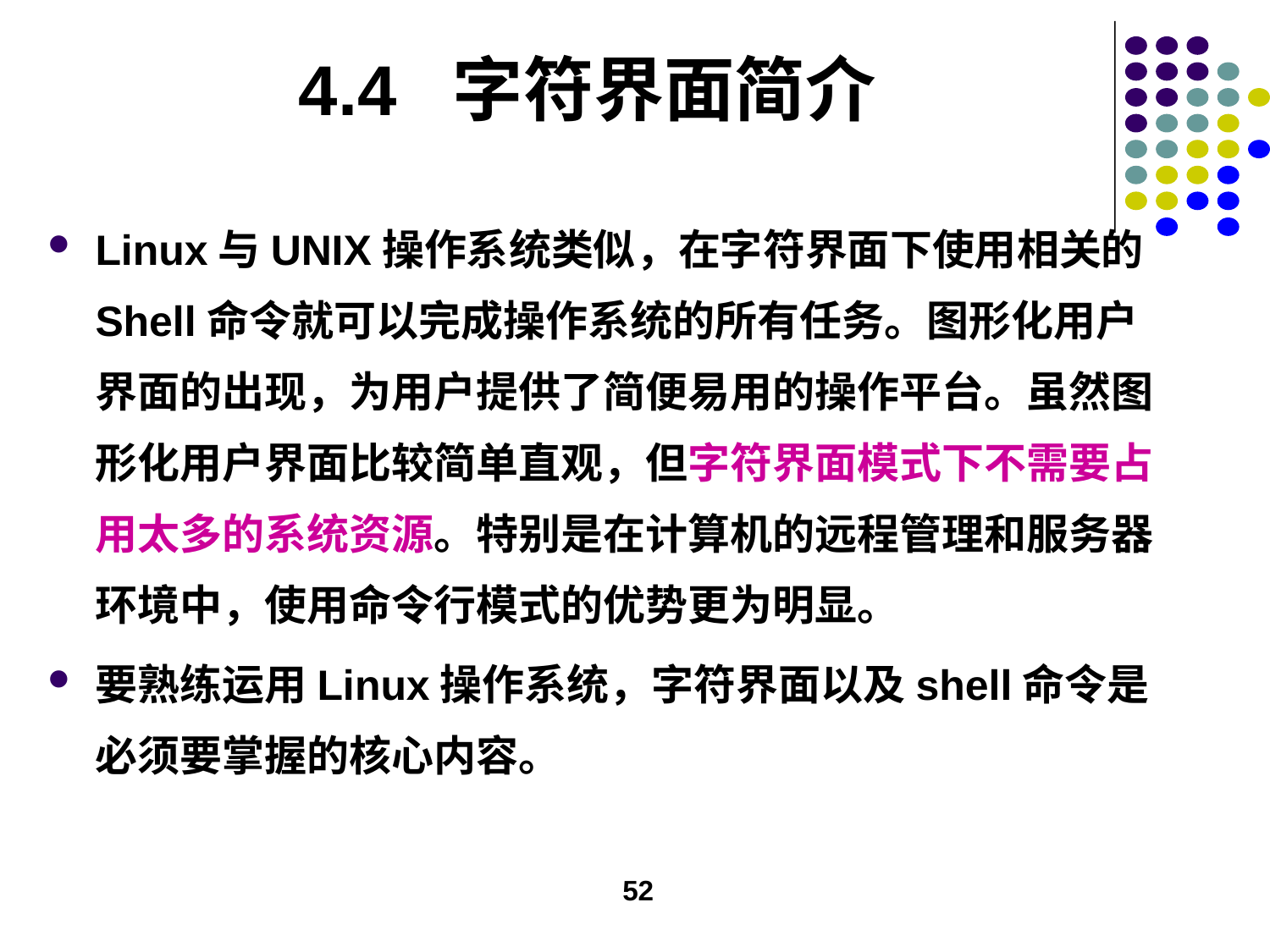

# 4.4  字符界面简介
Linux与UNIX操作系统类似，在字符界面下使用相关的Shell命令就可以完成操作系统的所有任务。图形化用户界面的出现，为用户提供了简便易用的操作平台。虽然图形化用户界面比较简单直观，但字符界面模式下不需要占用太多的系统资源。特别是在计算机的远程管理和服务器环境中，使用命令行模式的优势更为明显。
要熟练运用Linux操作系统，字符界面以及shell命令是必须要掌握的核心内容。
52